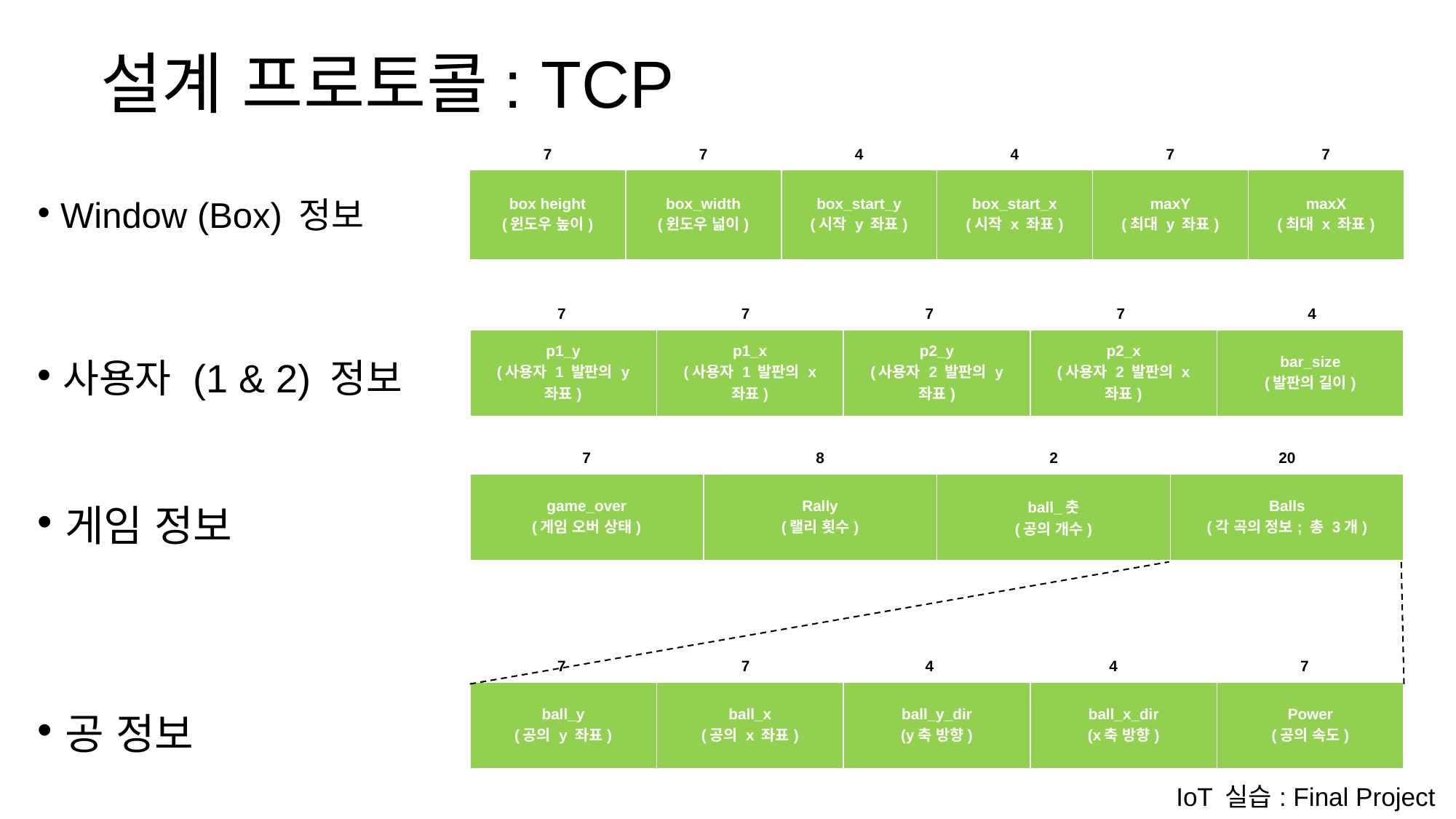

# 설계 프로토콜: TCP
| 7 | 7 | 4 | 4 | 7 | 7 |
| --- | --- | --- | --- | --- | --- |
| box height (윈도우 높이) | box\_width (윈도우 넓이) | box\_start\_y (시작 y 좌표) | box\_start\_x (시작 x 좌표) | maxY (최대 y 좌표) | maxX (최대 x 좌표) |
| --- | --- | --- | --- | --- | --- |
Window (Box) 정보
| 7 | 7 | 7 | 7 | 4 |
| --- | --- | --- | --- | --- |
| p1\_y (사용자 1 발판의 y 좌표) | p1\_x (사용자 1 발판의 x 좌표) | p2\_y (사용자 2 발판의 y 좌표) | p2\_x (사용자 2 발판의 x 좌표) | bar\_size (발판의 길이) |
| --- | --- | --- | --- | --- |
사용자 (1 & 2) 정보
| 7 | 8 | 2 | 20 |
| --- | --- | --- | --- |
| game\_over (게임 오버 상태) | Rally (랠리 횟수) | ball\_춧 (공의 개수) | Balls (각 곡의 정보; 총 3개) |
| --- | --- | --- | --- |
게임 정보
| 7 | 7 | 4 | 4 | 7 |
| --- | --- | --- | --- | --- |
| ball\_y (공의 y 좌표) | ball\_x (공의 x 좌표) | ball\_y\_dir (y축 방향) | ball\_x\_dir (x축 방향) | Power (공의 속도) |
| --- | --- | --- | --- | --- |
공 정보
IoT 실습: Final Project